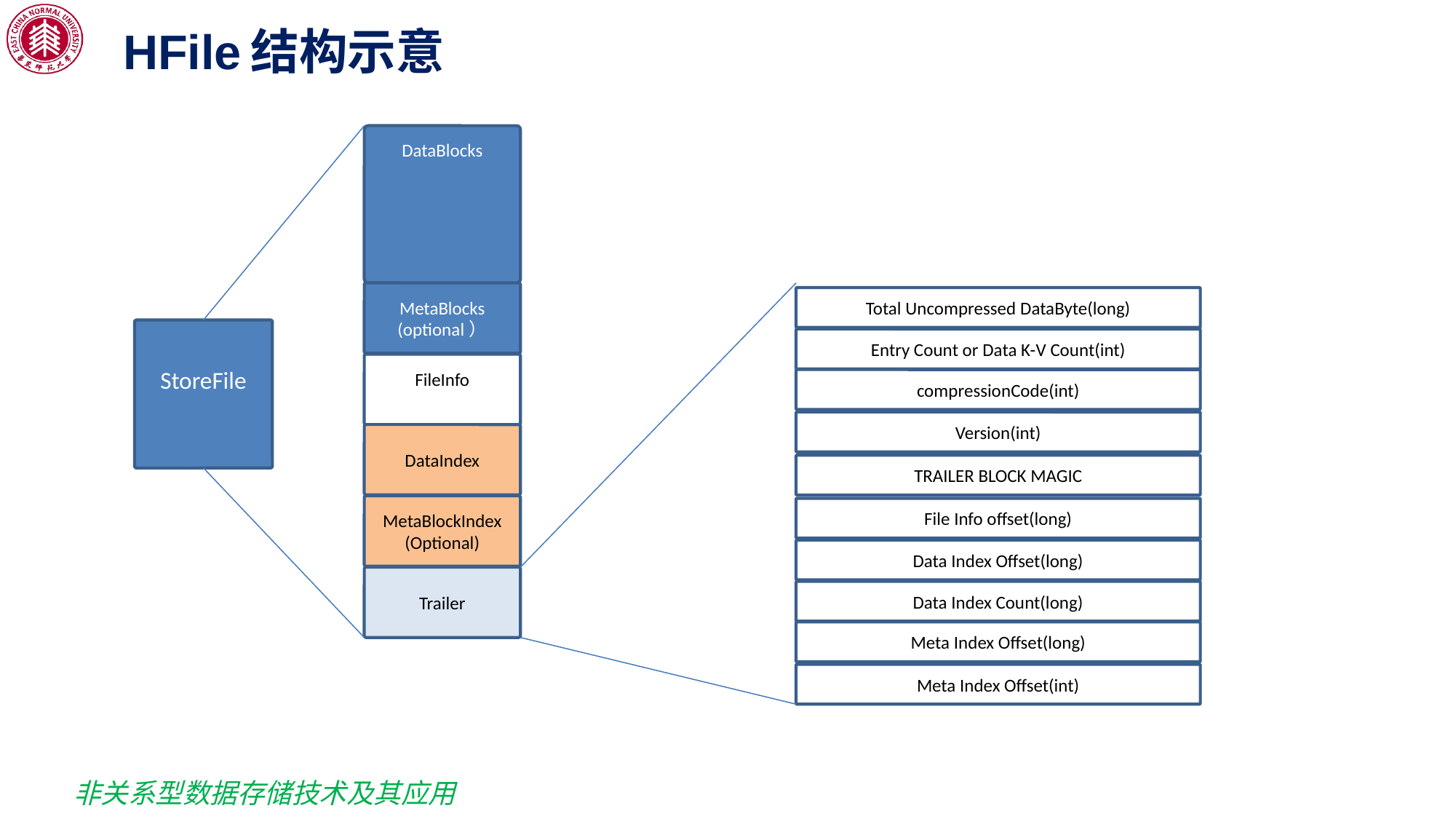

HFile结构示意

DataBlocks

MetaBlocks
(optional）
StoreFile

FileInfo

DataIndex
MetaBlockIndex
(Optional)
Trailer
Total Uncompressed DataByte(long)
Entry Count or Data K-V Count(int)
compressionCode(int)
Version(int)
TRAILER BLOCK MAGIC
File Info offset(long)
Data Index Offset(long)
Data Index Count(long)
Meta Index Offset(long)
Meta Index Offset(int)